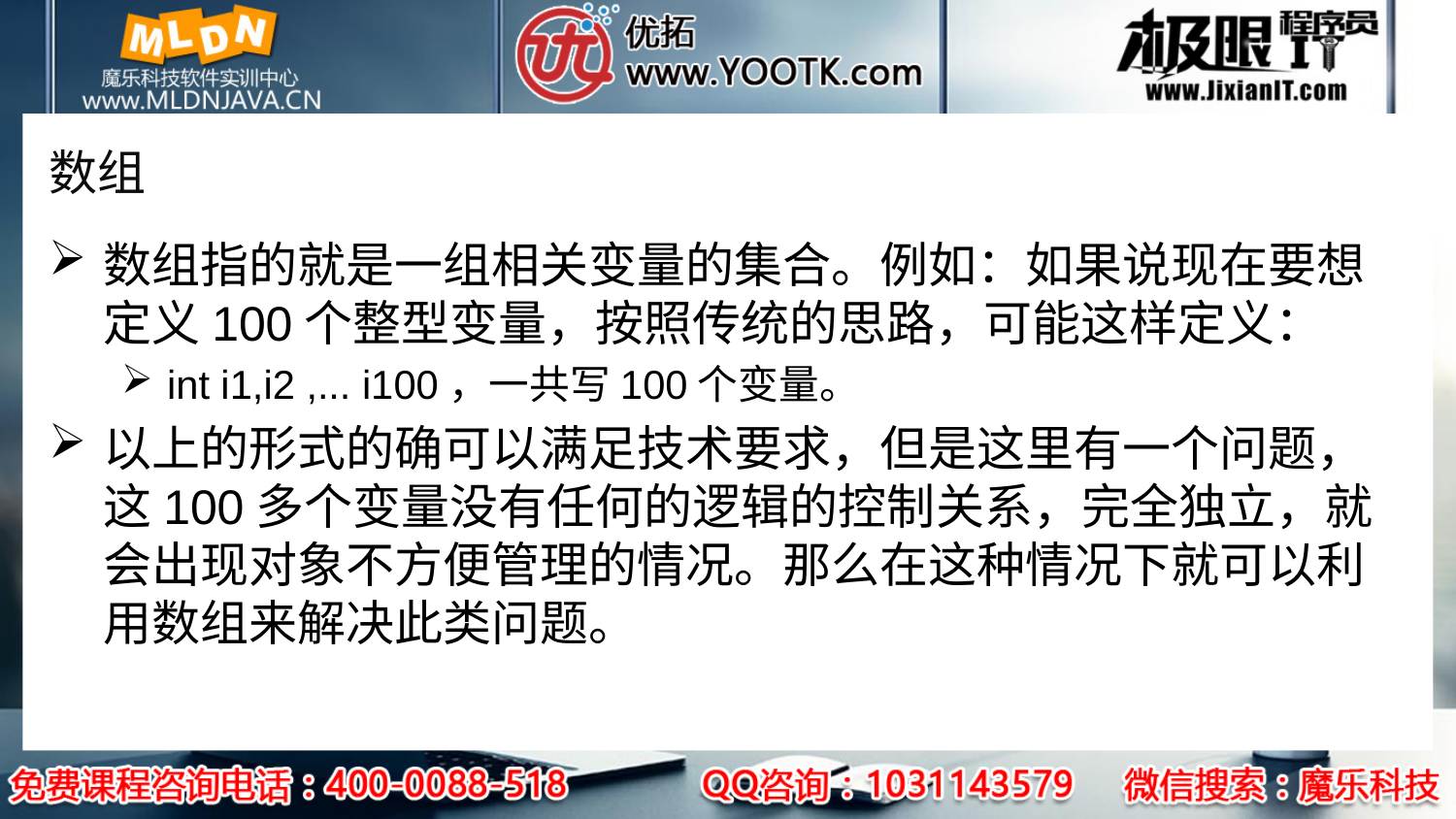

# 数组
数组指的就是一组相关变量的集合。例如：如果说现在要想定义100个整型变量，按照传统的思路，可能这样定义：
int i1,i2 ,... i100，一共写100个变量。
以上的形式的确可以满足技术要求，但是这里有一个问题，这100多个变量没有任何的逻辑的控制关系，完全独立，就会出现对象不方便管理的情况。那么在这种情况下就可以利用数组来解决此类问题。